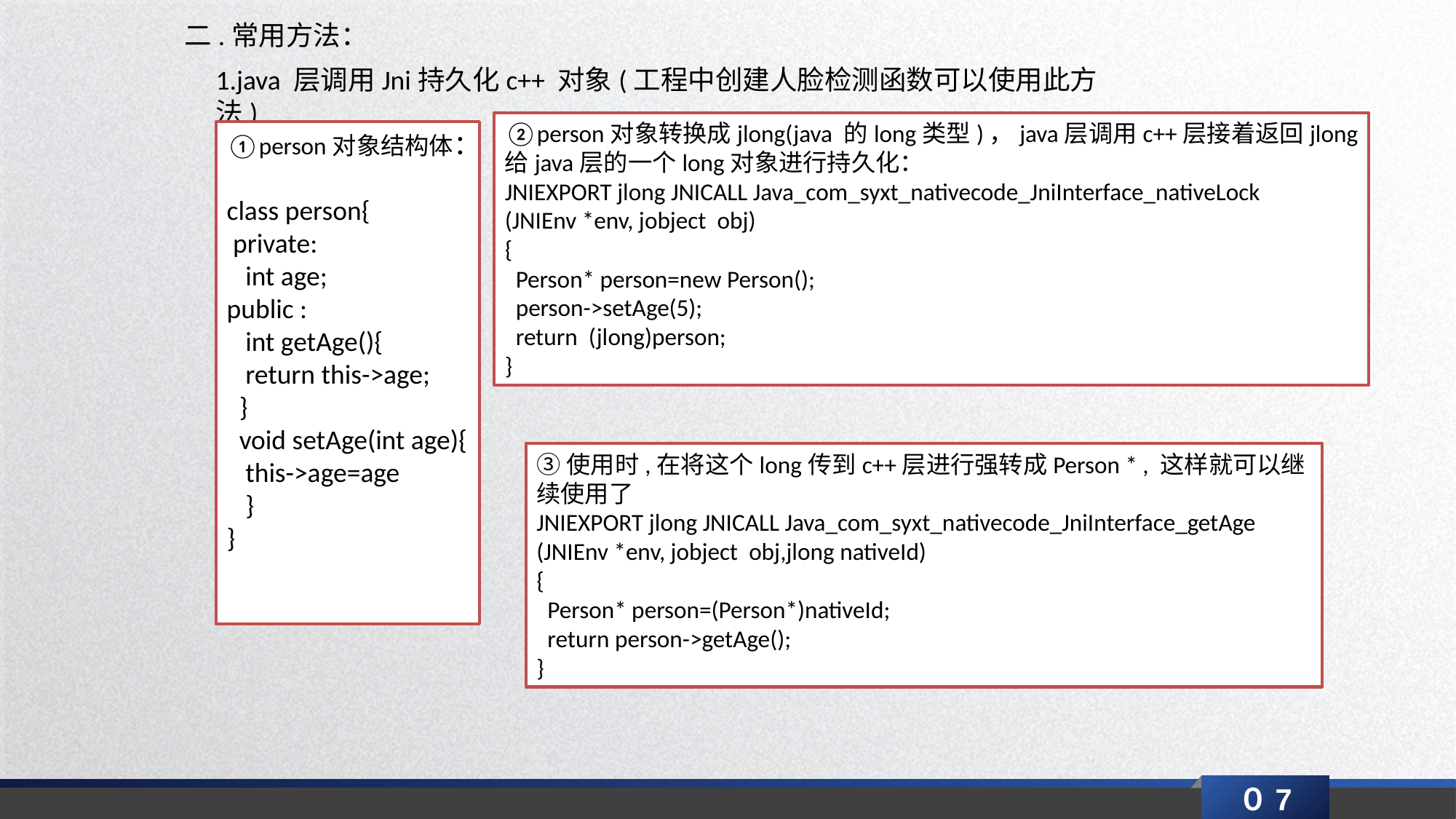

二.常用方法：
1.java 层调用Jni持久化c++ 对象(工程中创建人脸检测函数可以使用此方法)
②person对象转换成jlong(java 的long类型)，java层调用c++层接着返回jlong
给java层的一个long对象进行持久化：
JNIEXPORT jlong JNICALL Java_com_syxt_nativecode_JniInterface_nativeLock
(JNIEnv *env, jobject  obj)
{
  Person* person=new Person();
  person->setAge(5);
  return  (jlong)person;
}
①person对象结构体：

class person{
 private:
   int age;
public :
   int getAge(){
   return this->age;
  }
  void setAge(int age){
   this->age=age
   }
}

③使用时,在将这个long传到c++层进行强转成Person * , 这样就可以继续使用了
JNIEXPORT jlong JNICALL Java_com_syxt_nativecode_JniInterface_getAge
(JNIEnv *env, jobject  obj,jlong nativeId)
{
  Person* person=(Person*)nativeId;
  return person->getAge();
}

０7